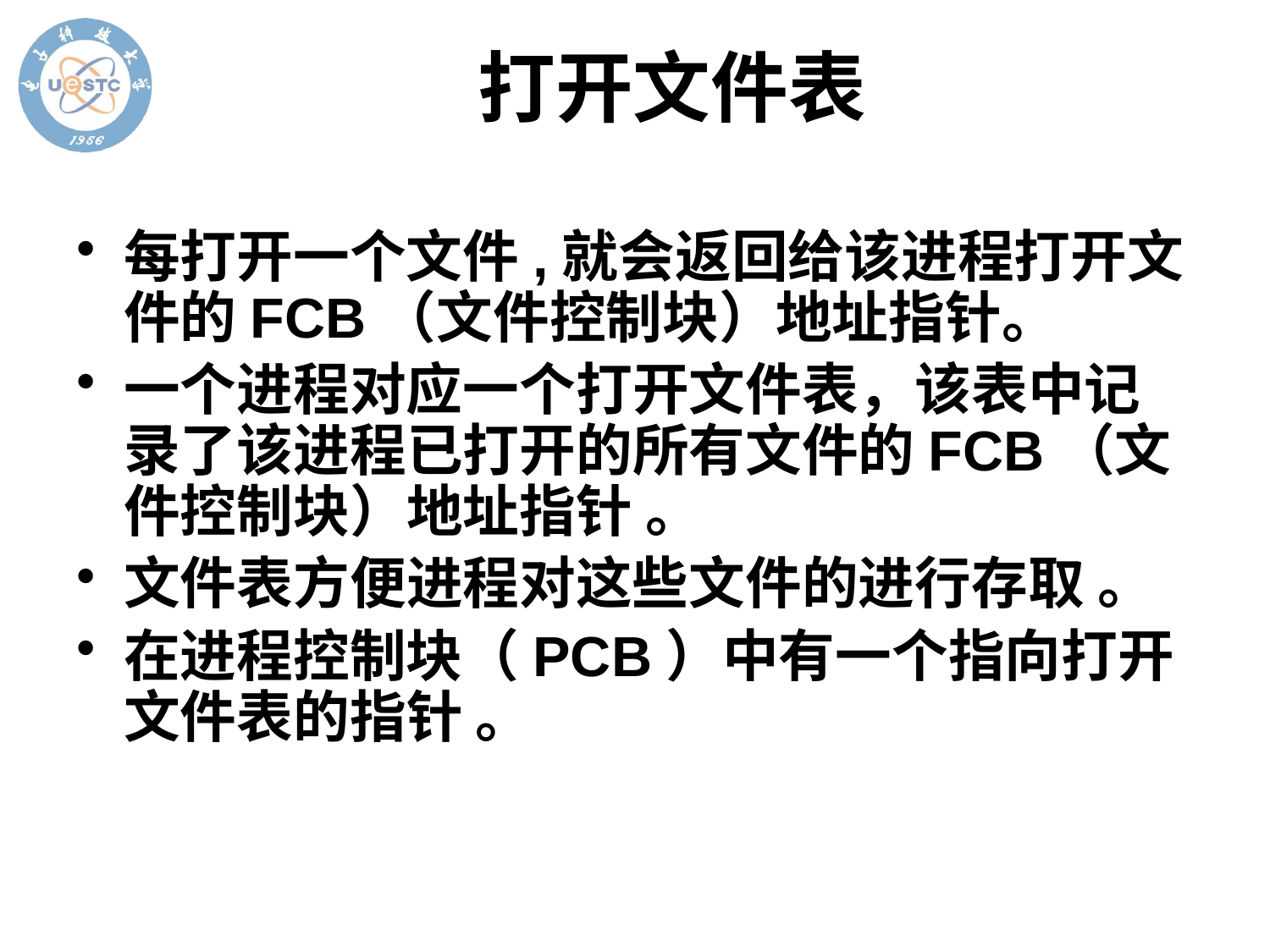

# 打开文件表
每打开一个文件,就会返回给该进程打开文件的FCB（文件控制块）地址指针。
一个进程对应一个打开文件表，该表中记录了该进程已打开的所有文件的FCB（文件控制块）地址指针 。
文件表方便进程对这些文件的进行存取 。
在进程控制块（PCB）中有一个指向打开文件表的指针 。